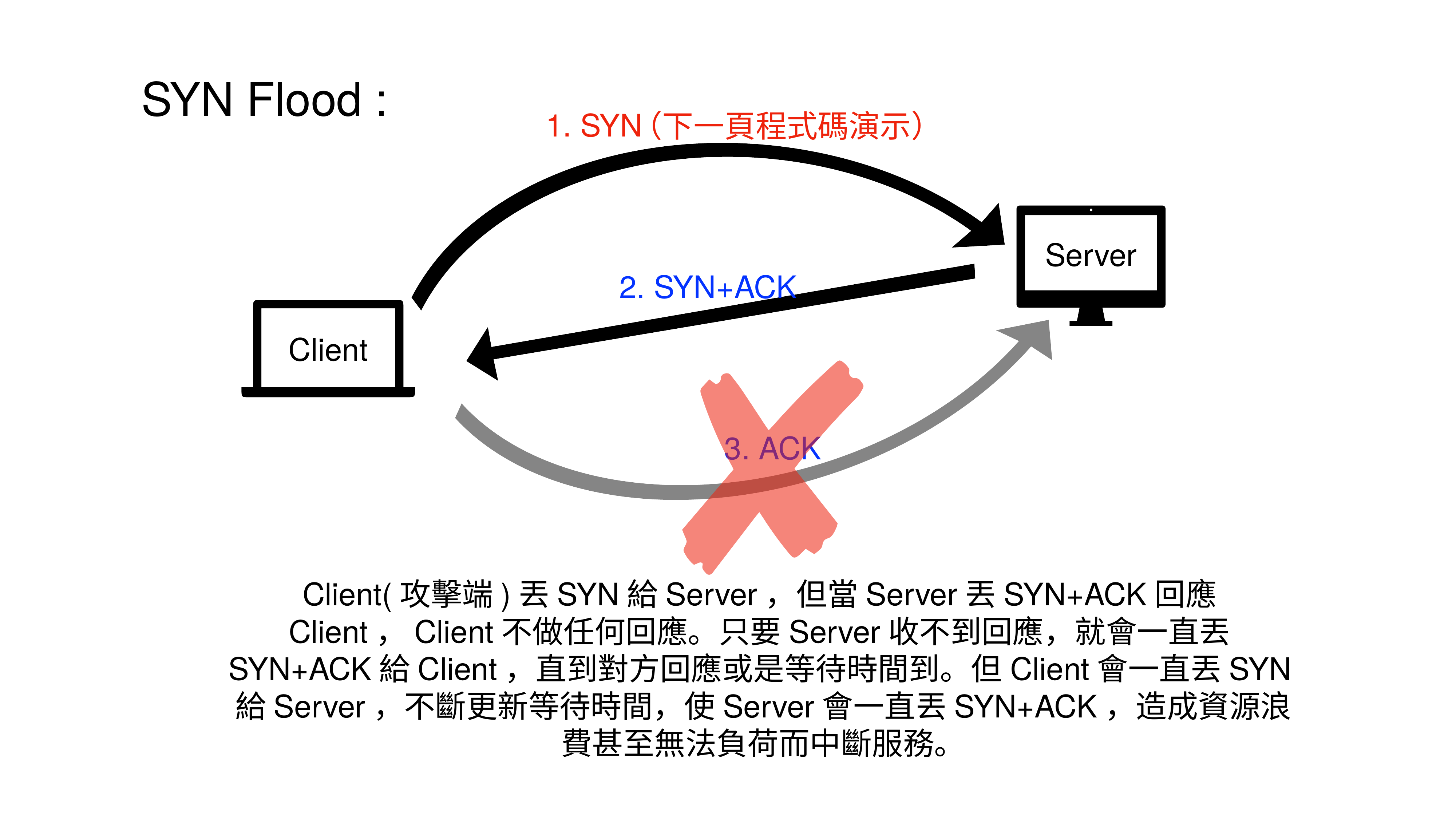

SYN Flood :
（下一頁程式碼演示）
1. SYN

Server

2. SYN+ACK

Client

3. ACK
Client(攻擊端)丟SYN給Server，但當Server丟SYN+ACK回應Client，Client不做任何回應。只要Server收不到回應，就會一直丟SYN+ACK給Client，直到對方回應或是等待時間到。但Client會一直丟SYN給Server，不斷更新等待時間，使Server會一直丟SYN+ACK，造成資源浪費甚至無法負荷而中斷服務。